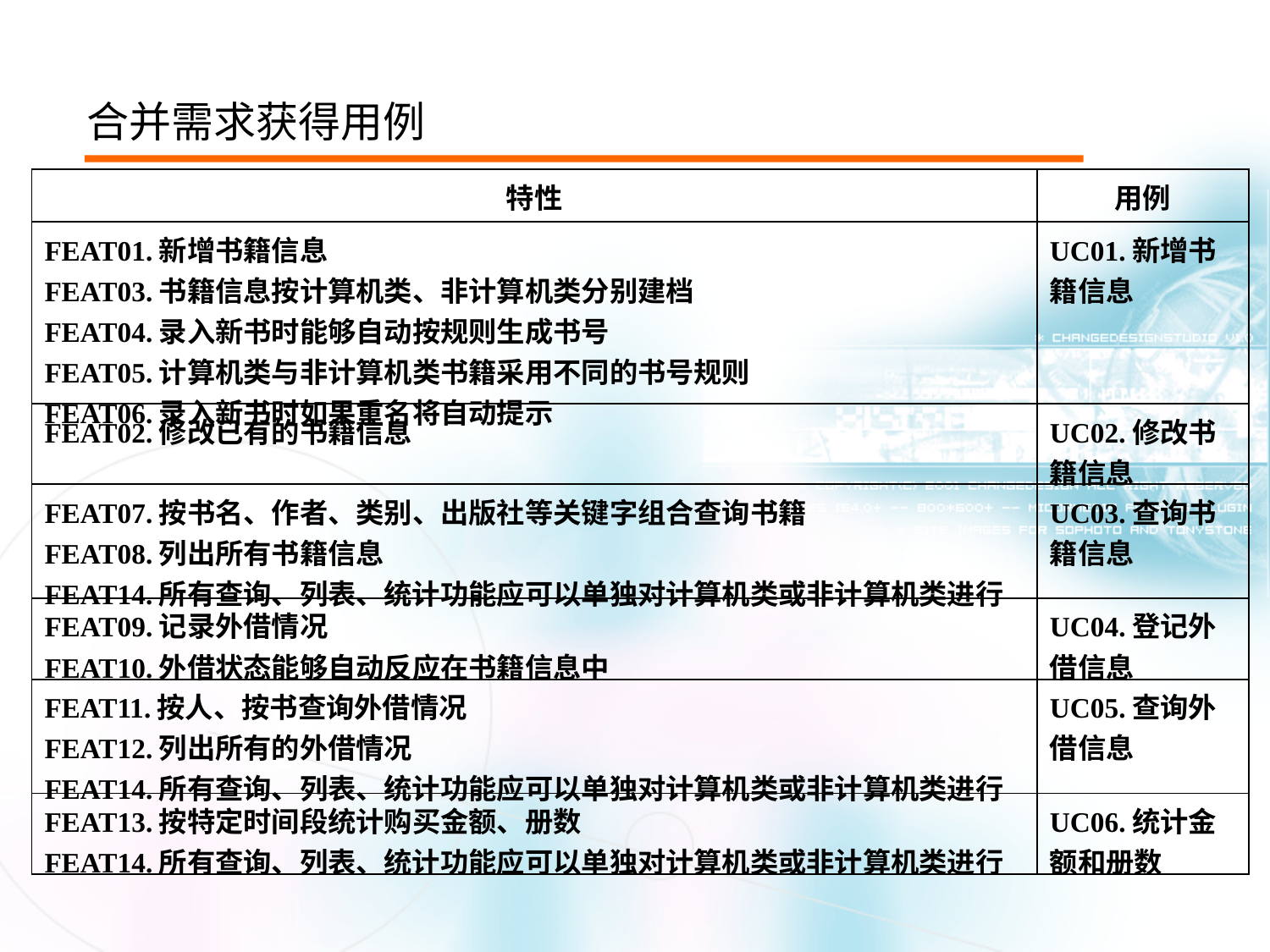

合并需求获得用例
| 特性 | 用例 |
| --- | --- |
| FEAT01.新增书籍信息 FEAT03.书籍信息按计算机类、非计算机类分别建档 FEAT04.录入新书时能够自动按规则生成书号 FEAT05.计算机类与非计算机类书籍采用不同的书号规则 FEAT06.录入新书时如果重名将自动提示 | UC01.新增书籍信息 |
| FEAT02.修改已有的书籍信息 | UC02.修改书籍信息 |
| FEAT07.按书名、作者、类别、出版社等关键字组合查询书籍 FEAT08.列出所有书籍信息 FEAT14.所有查询、列表、统计功能应可以单独对计算机类或非计算机类进行 | UC03.查询书籍信息 |
| FEAT09.记录外借情况 FEAT10.外借状态能够自动反应在书籍信息中 | UC04.登记外借信息 |
| FEAT11.按人、按书查询外借情况 FEAT12.列出所有的外借情况 FEAT14.所有查询、列表、统计功能应可以单独对计算机类或非计算机类进行 | UC05.查询外借信息 |
| FEAT13.按特定时间段统计购买金额、册数 FEAT14.所有查询、列表、统计功能应可以单独对计算机类或非计算机类进行 | UC06.统计金额和册数 |